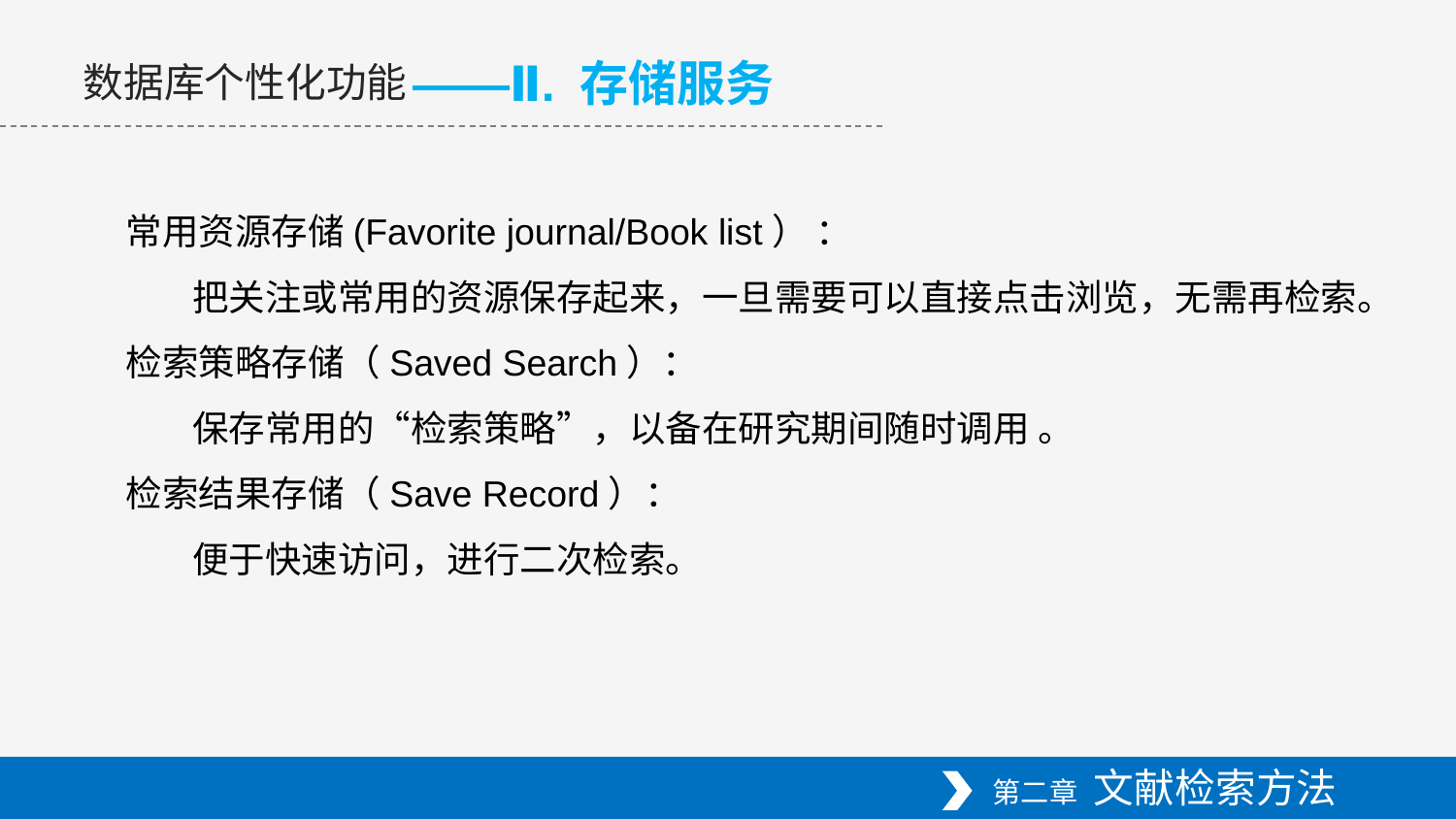

——Ⅱ. 存储服务
数据库个性化功能
常用资源存储(Favorite journal/Book list） ：
       把关注或常用的资源保存起来，一旦需要可以直接点击浏览，无需再检索。
检索策略存储（Saved Search）：
       保存常用的“检索策略”，以备在研究期间随时调用 。
检索结果存储（Save Record）：
       便于快速访问，进行二次检索。